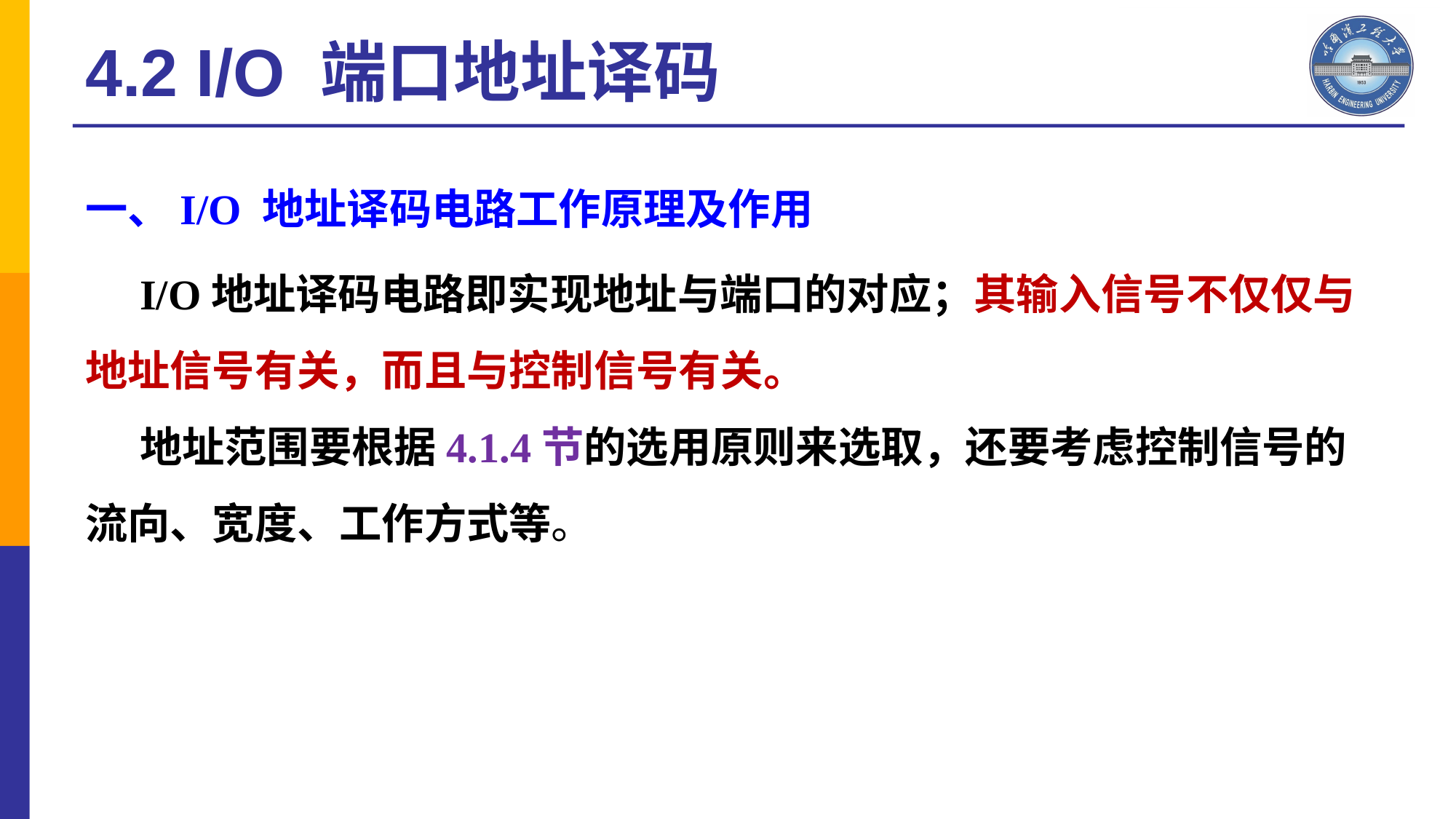

4.2 I/O 端口地址译码
一、I/O 地址译码电路工作原理及作用
I/O地址译码电路即实现地址与端口的对应；其输入信号不仅仅与地址信号有关，而且与控制信号有关。
地址范围要根据4.1.4节的选用原则来选取，还要考虑控制信号的流向、宽度、工作方式等。